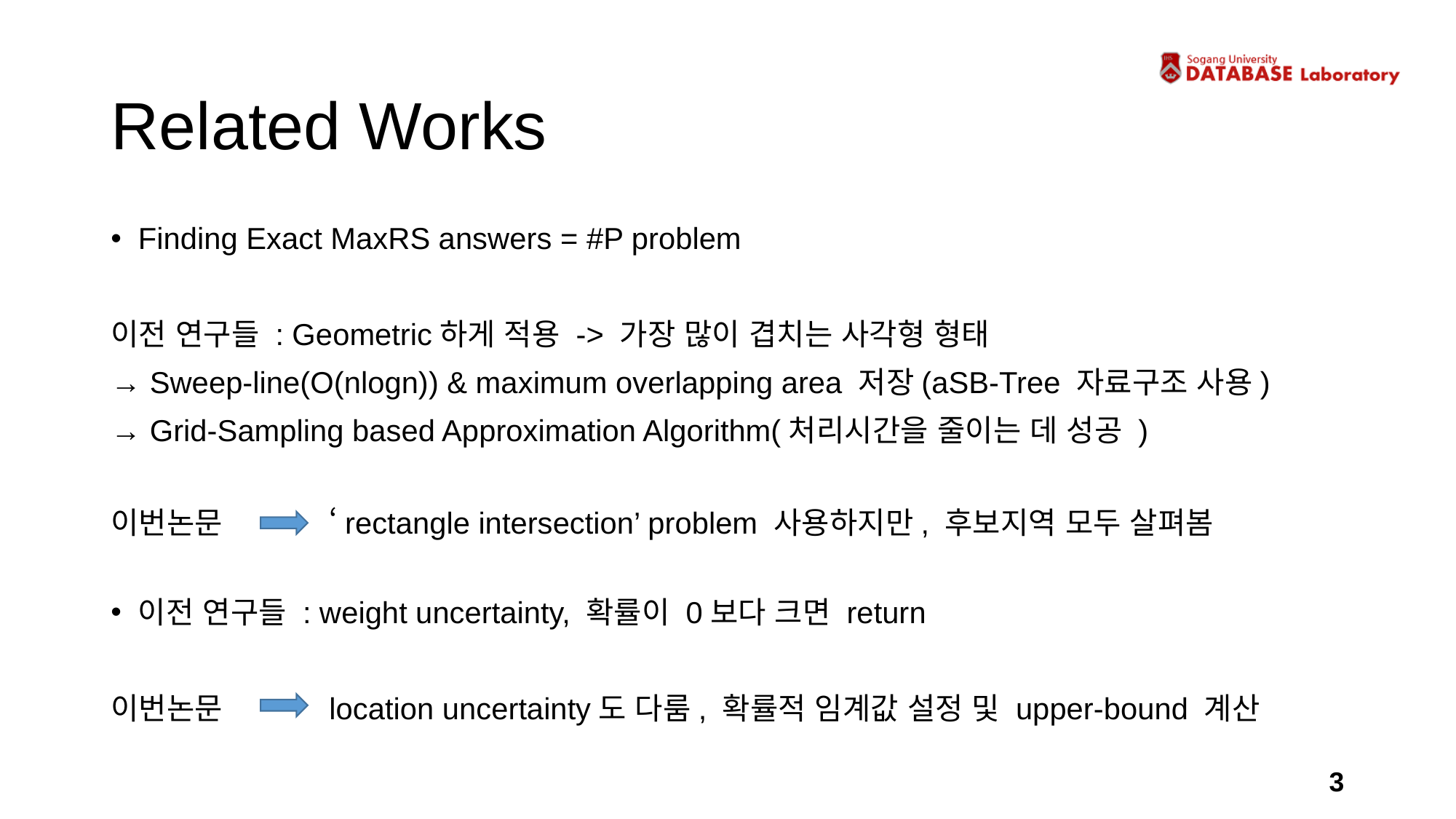

# Related Works
Finding Exact MaxRS answers = #P problem

이전 연구들 : Geometric하게 적용 -> 가장 많이 겹치는 사각형 형태
→ Sweep-line(O(nlogn)) & maximum overlapping area 저장(aSB-Tree 자료구조 사용)
→ Grid-Sampling based Approximation Algorithm(처리시간을 줄이는 데 성공 )

이번논문	‘rectangle intersection’ problem 사용하지만, 후보지역 모두 살펴봄

이전 연구들 : weight uncertainty, 확률이 0보다 크면 return

이번논문 	location uncertainty도 다룸, 확률적 임계값 설정 및 upper-bound 계산

3